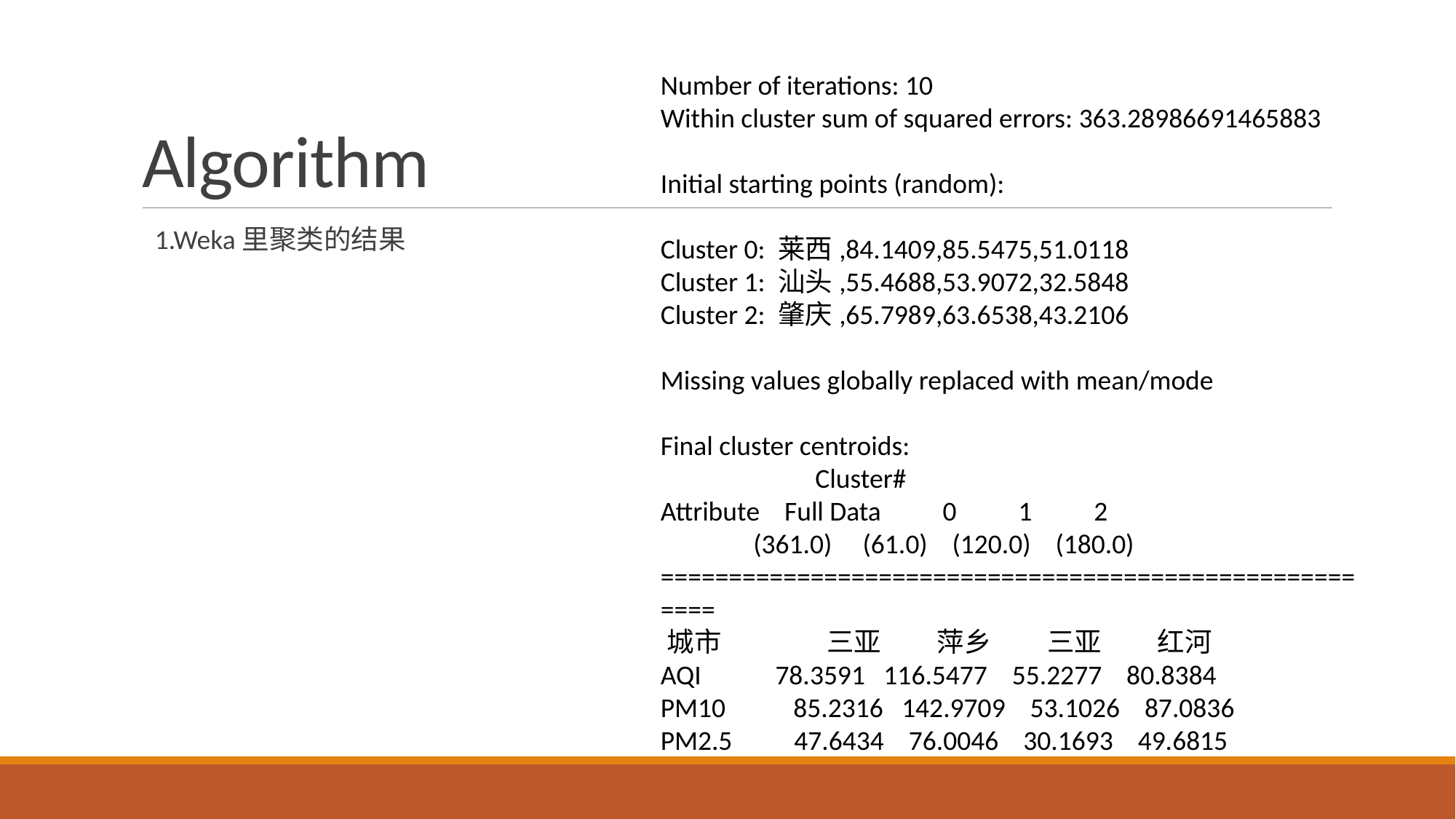

# Algorithm
Number of iterations: 10
Within cluster sum of squared errors: 363.28986691465883

Initial starting points (random):

Cluster 0: 莱西,84.1409,85.5475,51.0118
Cluster 1: 汕头,55.4688,53.9072,32.5848
Cluster 2: 肇庆,65.7989,63.6538,43.2106

Missing values globally replaced with mean/mode

Final cluster centroids:
                         Cluster#
Attribute    Full Data          0          1          2
               (361.0)     (61.0)    (120.0)    (180.0)
=======================================================
﻿城市                 三亚         萍乡         三亚         红河
AQI            78.3591   116.5477    55.2277    80.8384
PM10           85.2316   142.9709    53.1026    87.0836
PM2.5          47.6434    76.0046    30.1693    49.6815

Time taken to build model (full training data) : 0.01 seconds

=== Model and evaluation on training set ===

Clustered Instances

0       61 ( 17%)
1      120 ( 33%)
2      180 ( 50%)
1.Weka里聚类的结果